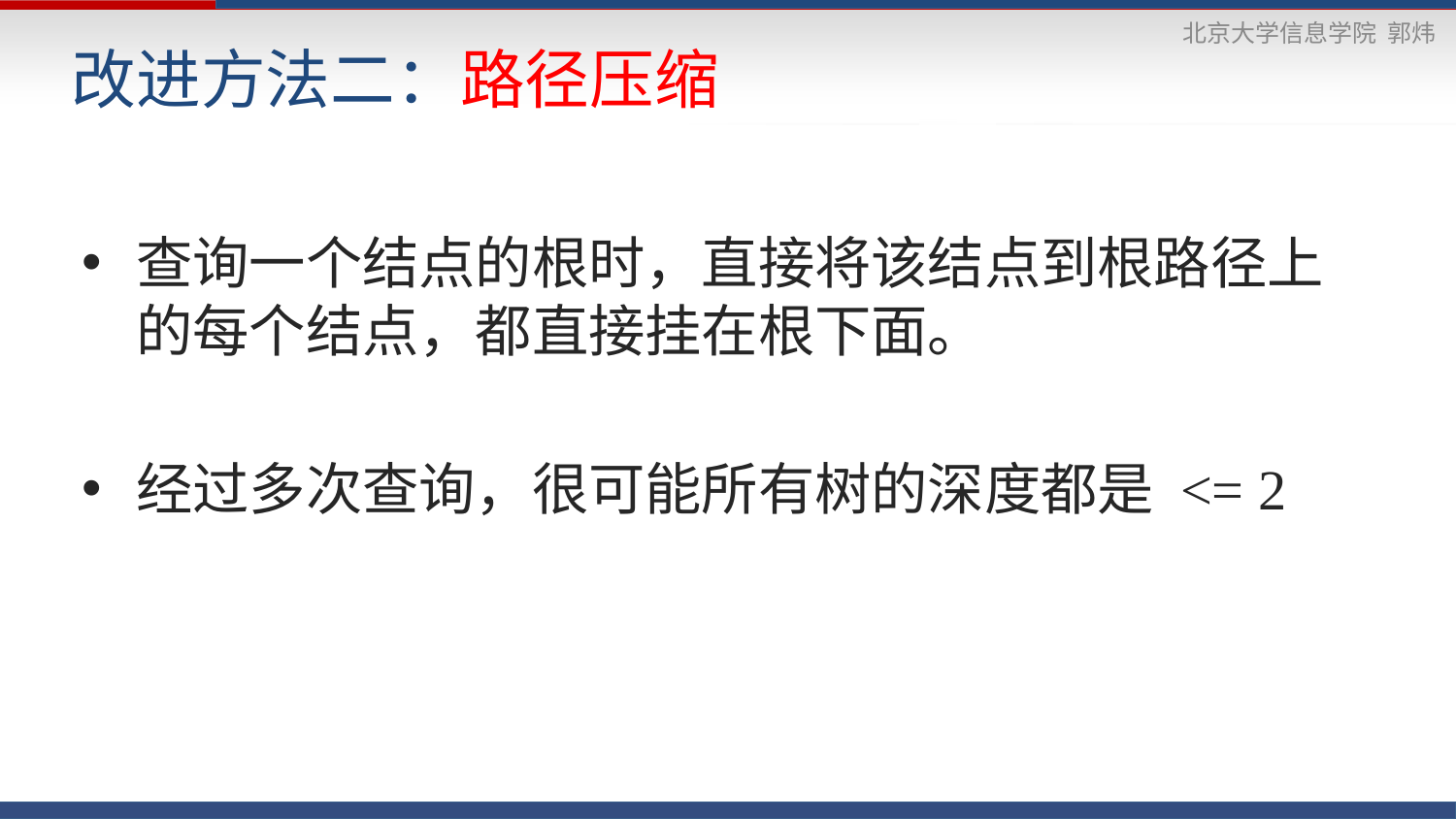

# 改进方法二：路径压缩

查询一个结点的根时，直接将该结点到根路径上的每个结点，都直接挂在根下面。

经过多次查询，很可能所有树的深度都是 <= 2

35